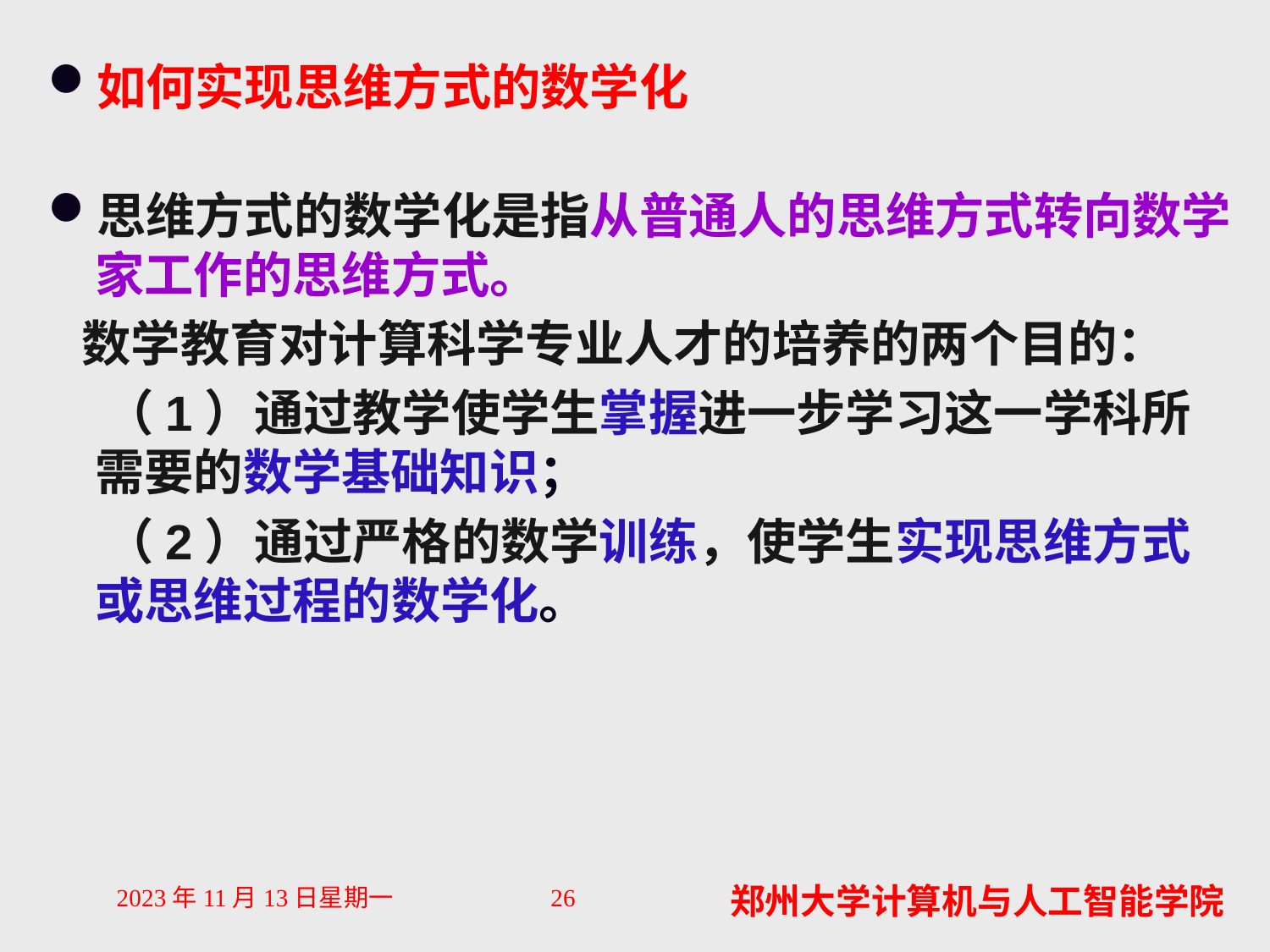

如何实现思维方式的数学化

思维方式的数学化是指从普通人的思维方式转向数学家工作的思维方式。
  数学教育对计算科学专业人才的培养的两个目的：
    （1）通过教学使学生掌握进一步学习这一学科所需要的数学基础知识；
    （2）通过严格的数学训练，使学生实现思维方式或思维过程的数学化。